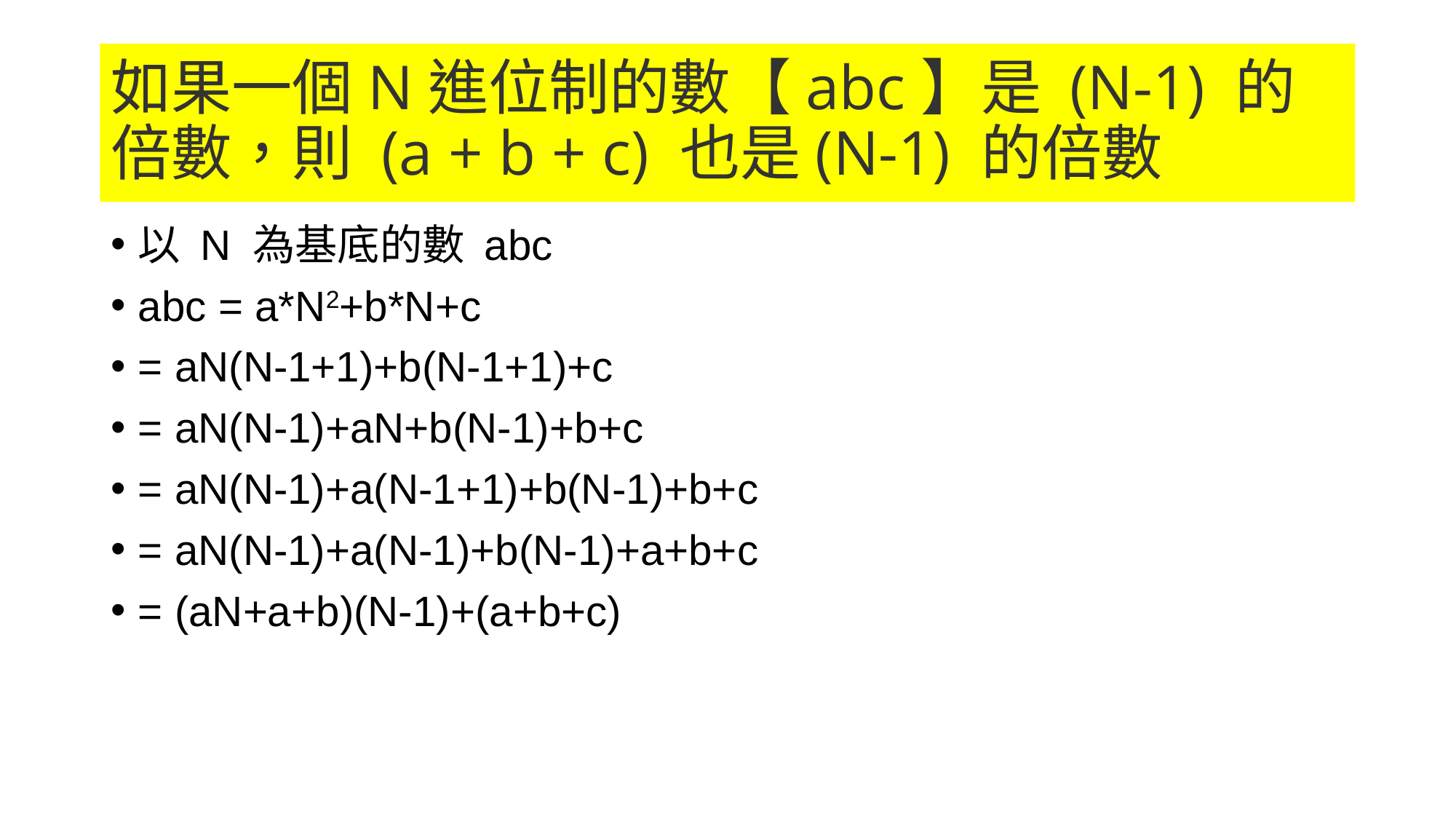

# 如果一個N進位制的數【abc】是 (N-1) 的倍數，則 (a + b + c) 也是(N-1) 的倍數
以 N 為基底的數 abc
abc = a*N2+b*N+c
= aN(N-1+1)+b(N-1+1)+c
= aN(N-1)+aN+b(N-1)+b+c
= aN(N-1)+a(N-1+1)+b(N-1)+b+c
= aN(N-1)+a(N-1)+b(N-1)+a+b+c
= (aN+a+b)(N-1)+(a+b+c)